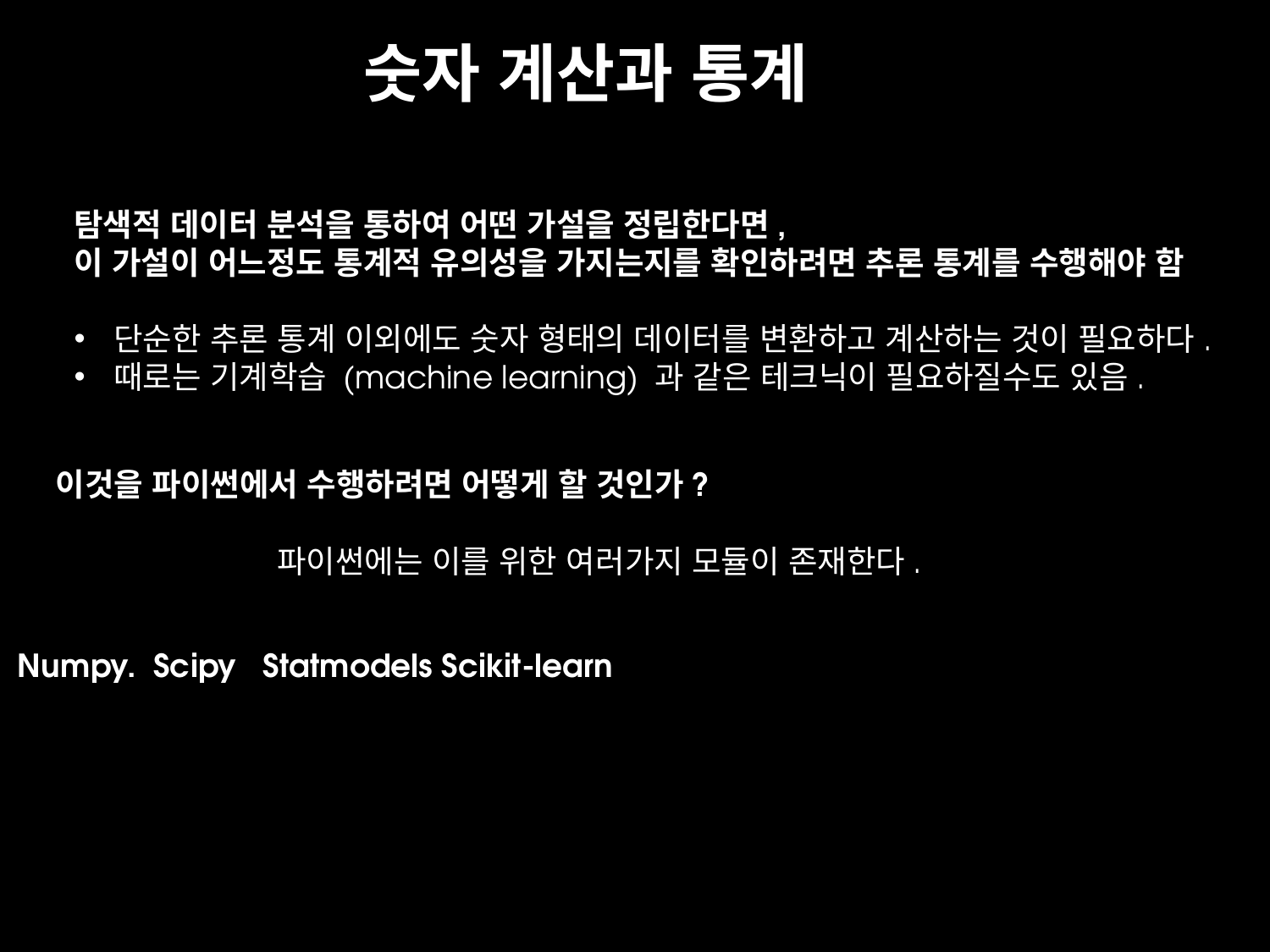

숫자 계산과 통계
탐색적 데이터 분석을 통하여 어떤 가설을 정립한다면,
이 가설이 어느정도 통계적 유의성을 가지는지를 확인하려면 추론 통계를 수행해야 함

단순한 추론 통계 이외에도 숫자 형태의 데이터를 변환하고 계산하는 것이 필요하다.
때로는 기계학습 (machine learning) 과 같은 테크닉이 필요하질수도 있음.
이것을 파이썬에서 수행하려면 어떻게 할 것인가?
파이썬에는 이를 위한 여러가지 모듈이 존재한다.
Numpy.  Scipy   Statmodels Scikit-learn